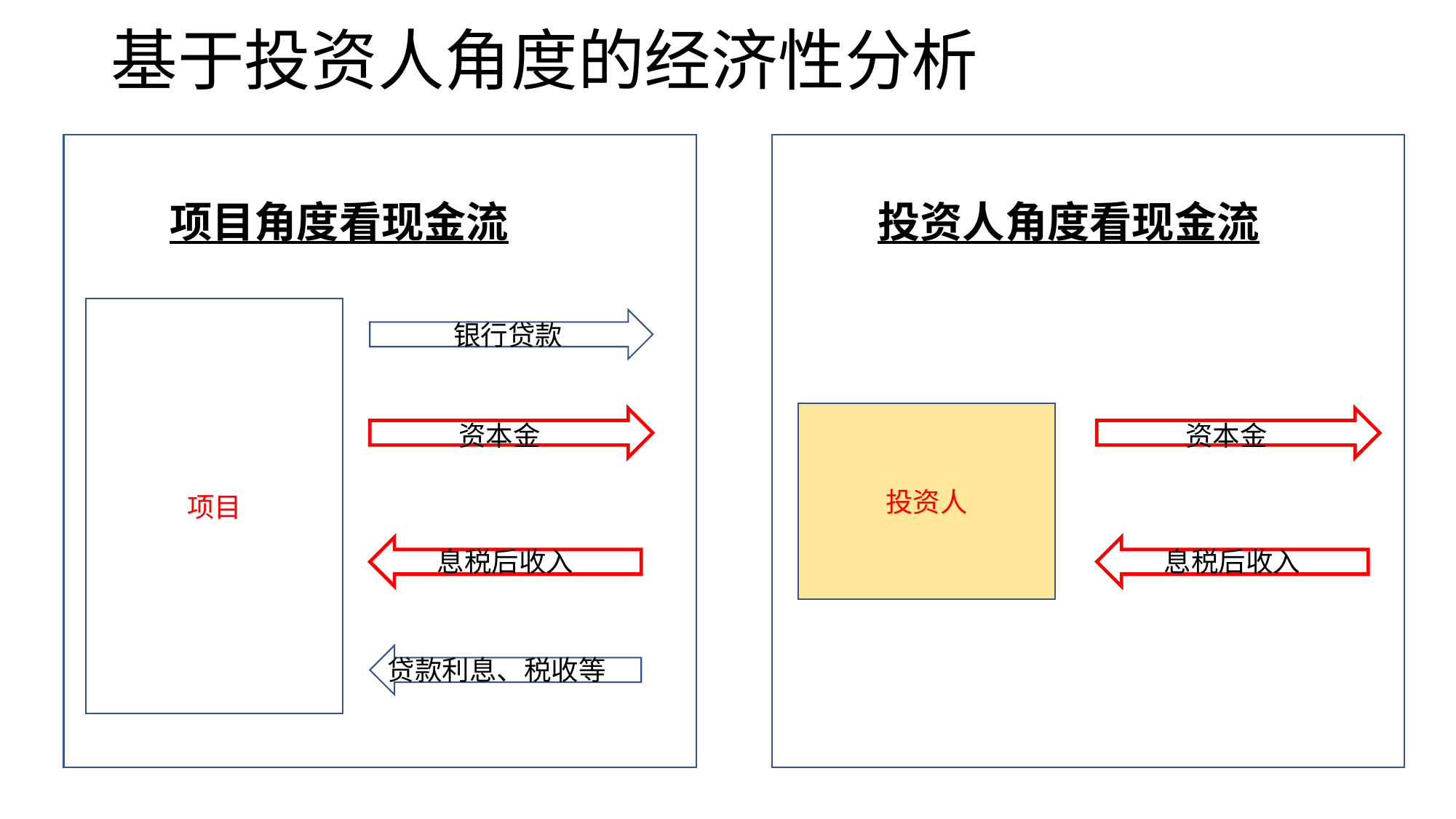

# 基于投资人角度的经济性分析

项目角度看现金流
投资人角度看现金流
项目

银行贷款
投资人

资本金
资本金

息税后收入
息税后收入

贷款利息、税收等